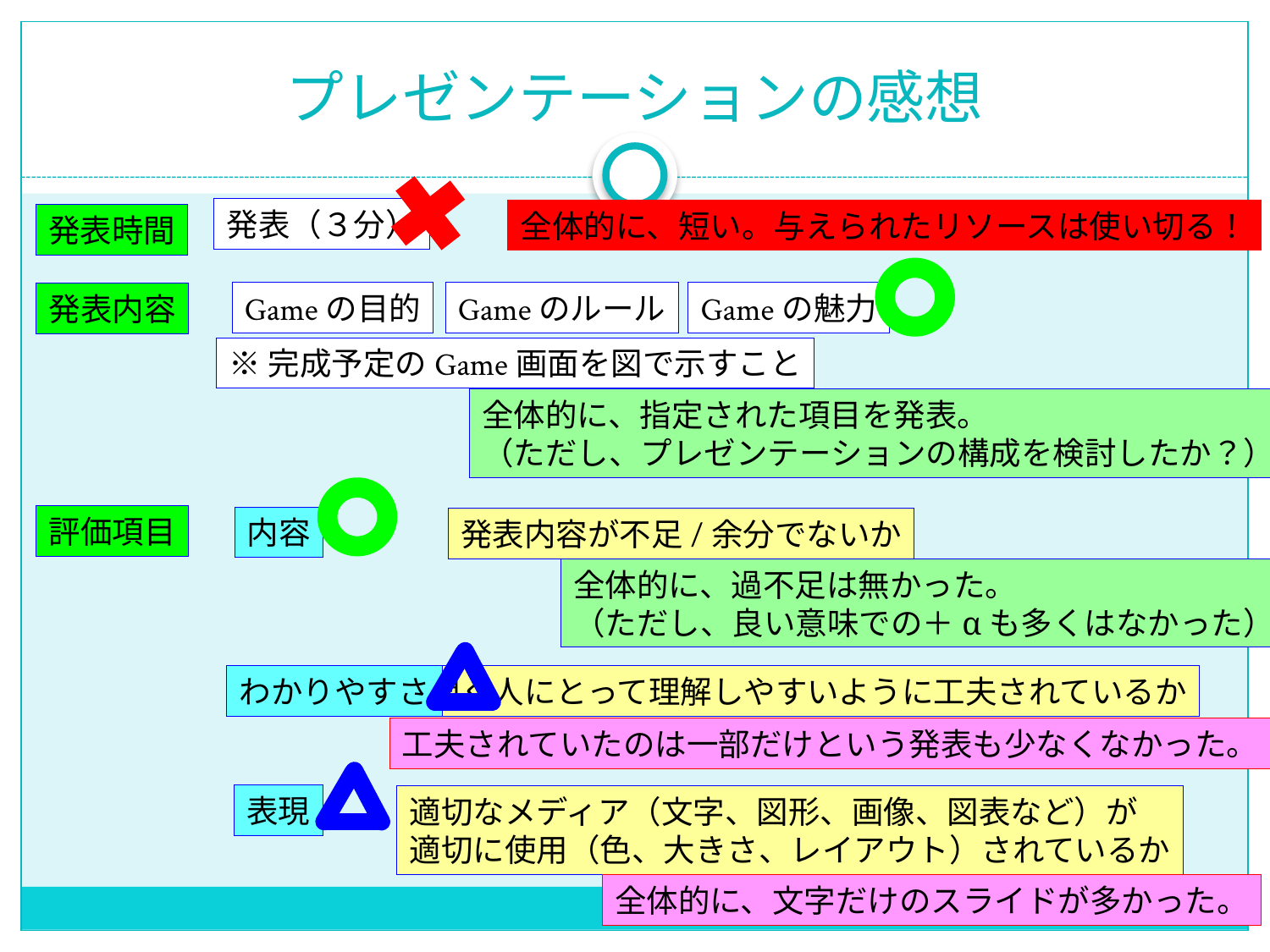

# プレゼンテーションの感想

発表（３分）
全体的に、短い。与えられたリソースは使い切る！
発表時間

発表内容
Gameの目的
Gameのルール
Gameの魅力
※完成予定のGame画面を図で示すこと
全体的に、指定された項目を発表。
（ただし、プレゼンテーションの構成を検討したか？）

評価項目
内容
発表内容が不足/余分でないか
全体的に、過不足は無かった。
（ただし、良い意味での＋αも多くはなかった）
わかりやすさ
聞く人にとって理解しやすいように工夫されているか
工夫されていたのは一部だけという発表も少なくなかった。
表現
適切なメディア（文字、図形、画像、図表など）が
適切に使用（色、大きさ、レイアウト）されているか
全体的に、文字だけのスライドが多かった。